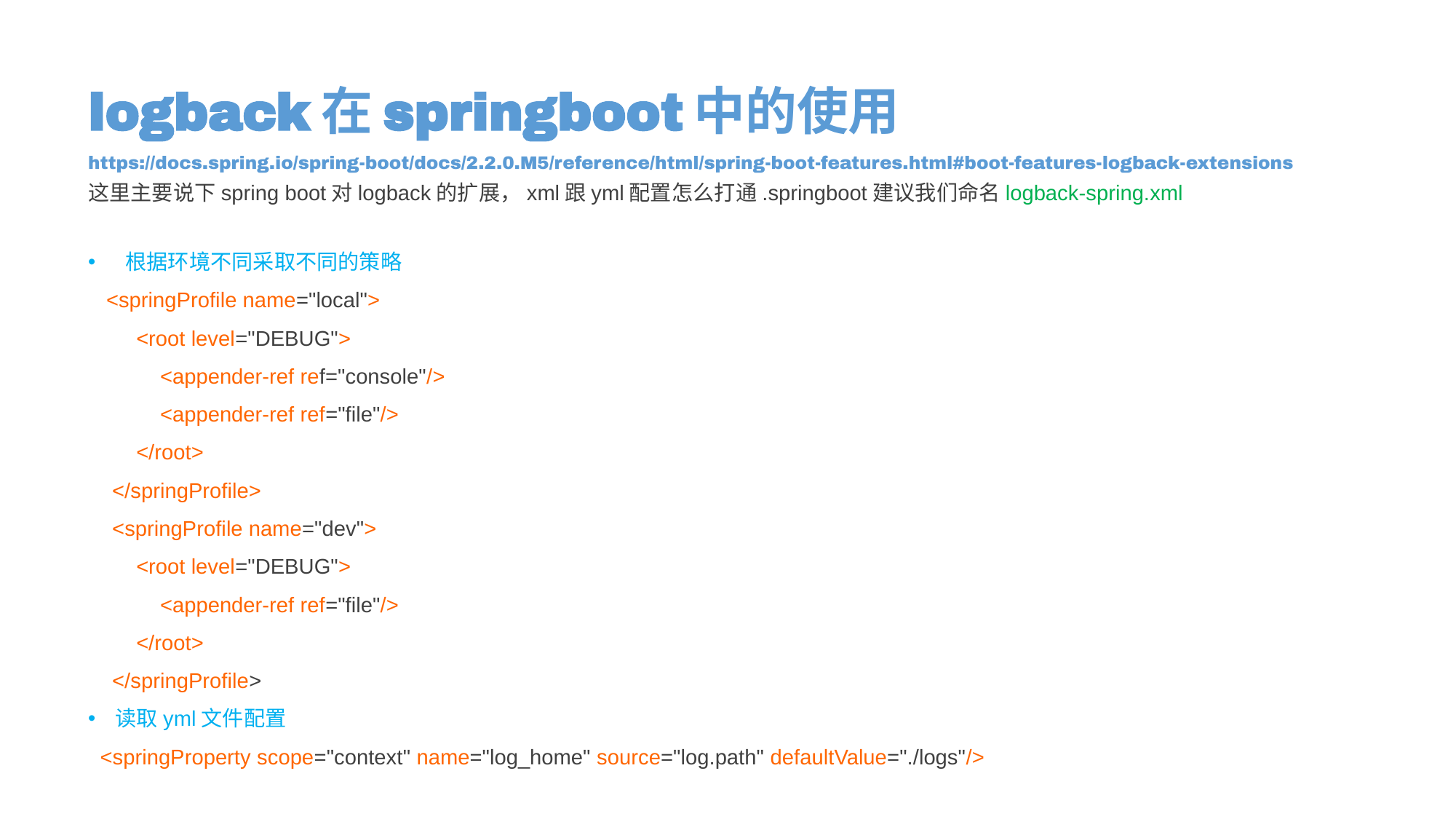

# logback在springboot中的使用 https://docs.spring.io/spring-boot/docs/2.2.0.M5/reference/html/spring-boot-features.html#boot-features-logback-extensions
这里主要说下spring boot对logback的扩展，xml跟yml配置怎么打通.springboot建议我们命名logback-spring.xml

 根据环境不同采取不同的策略
   <springProfile name="local">
        <root level="DEBUG">
            <appender-ref ref="console"/>
            <appender-ref ref="file"/>
        </root>
    </springProfile>
    <springProfile name="dev">
        <root level="DEBUG">
            <appender-ref ref="file"/>
        </root>
    </springProfile>
读取yml文件配置
  <springProperty scope="context" name="log_home" source="log.path" defaultValue="./logs"/>